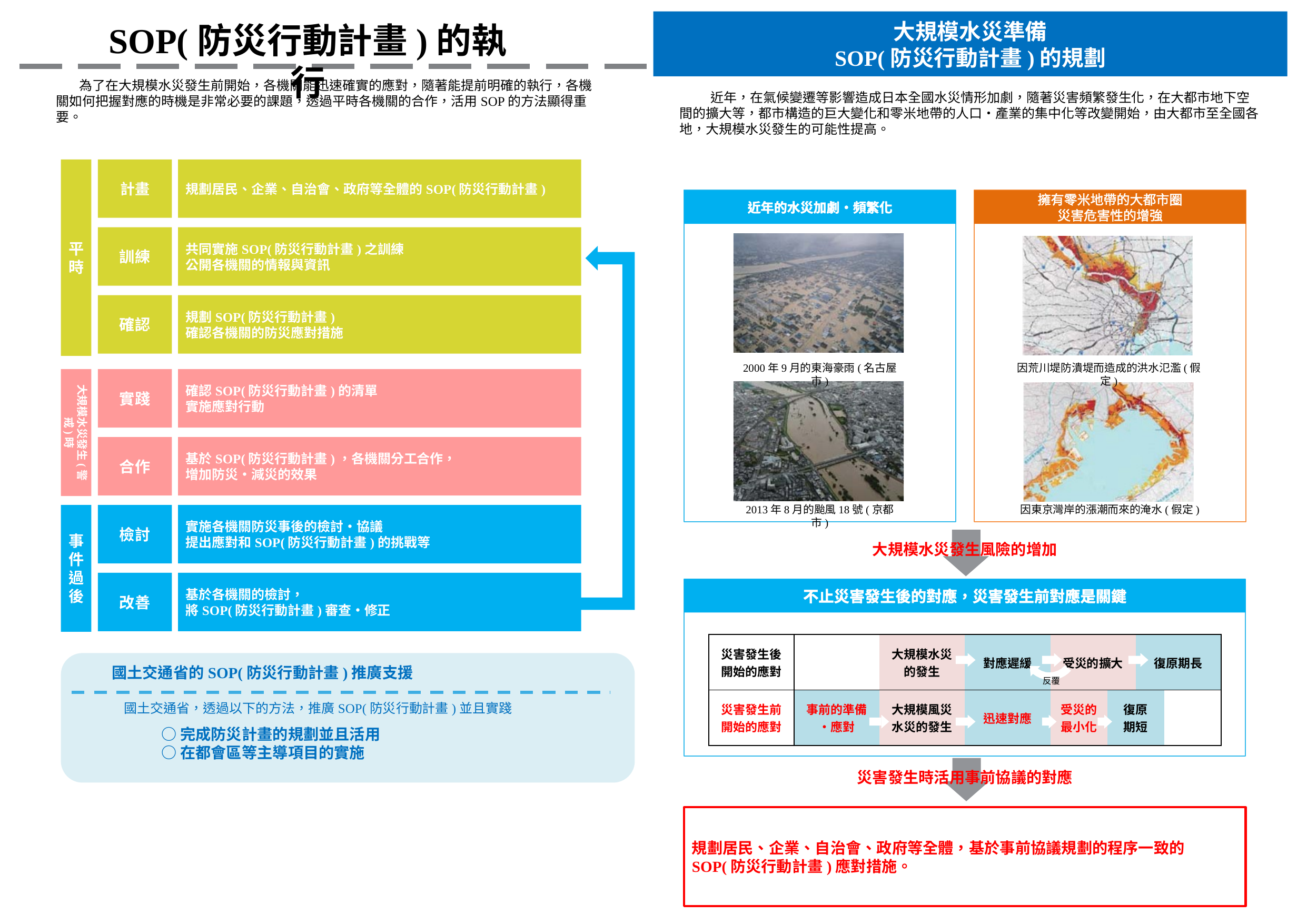

大規模水災準備
SOP(防災行動計畫)的規劃
SOP(防災行動計畫)的執行

為了在大規模水災發生前開始，各機關能迅速確實的應對，隨著能提前明確的執行，各機關如何把握對應的時機是非常必要的課題，透過平時各機關的合作，活用SOP的方法顯得重要。
近年，在氣候變遷等影響造成日本全國水災情形加劇，隨著災害頻繁發生化，在大都市地下空間的擴大等，都市構造的巨大變化和零米地帶的人口‧產業的集中化等改變開始，由大都市至全國各地，大規模水災發生的可能性提高。
平時
計畫
規劃居民、企業、自治會、政府等全體的SOP(防災行動計畫)

近年的水災加劇‧頻繁化

擁有零米地帶的大都市圈
災害危害性的增強
訓練
共同實施SOP(防災行動計畫)之訓練
公開各機關的情報與資訊

確認
規劃SOP(防災行動計畫)
確認各機關的防災應對措施
2000年9月的東海豪雨(名古屋市)
因荒川堤防潰堤而造成的洪水氾濫(假定)
大規模水災發生(警戒)時
實踐
確認SOP(防災行動計畫)的清單
實施應對行動

合作
基於SOP(防災行動計畫)，各機關分工合作，
增加防災‧減災的效果
2013年8月的颱風18號(京都市)
因東京灣岸的漲潮而來的淹水(假定)
事件過後
檢討
實施各機關防災事後的檢討‧協議
提出應對和SOP(防災行動計畫)的挑戰等

大規模水災發生風險的增加
改善
基於各機關的檢討，
將SOP(防災行動計畫)審查‧修正

不止災害發生後的對應，災害發生前對應是關鍵

| 災害發生後開始的應對 |  | 大規模水災的發生 | 對應遲緩 | 受災的擴大 |  | 復原期長 |  |
| --- | --- | --- | --- | --- | --- | --- | --- |
| 災害發生前開始的應對 | 事前的準備‧應對 | 大規模風災水災的發生 | 迅速對應 | 受災的 最小化 | 復原 期短 |  |  |

國土交通省的SOP(防災行動計畫)推廣支援

反覆

國土交通省，透過以下的方法，推廣SOP(防災行動計畫)並且實踐

○完成防災計畫的規劃並且活用
○在都會區等主導項目的實施

災害發生時活用事前協議的對應
規劃居民、企業、自治會、政府等全體，基於事前協議規劃的程序一致的SOP(防災行動計畫)應對措施。